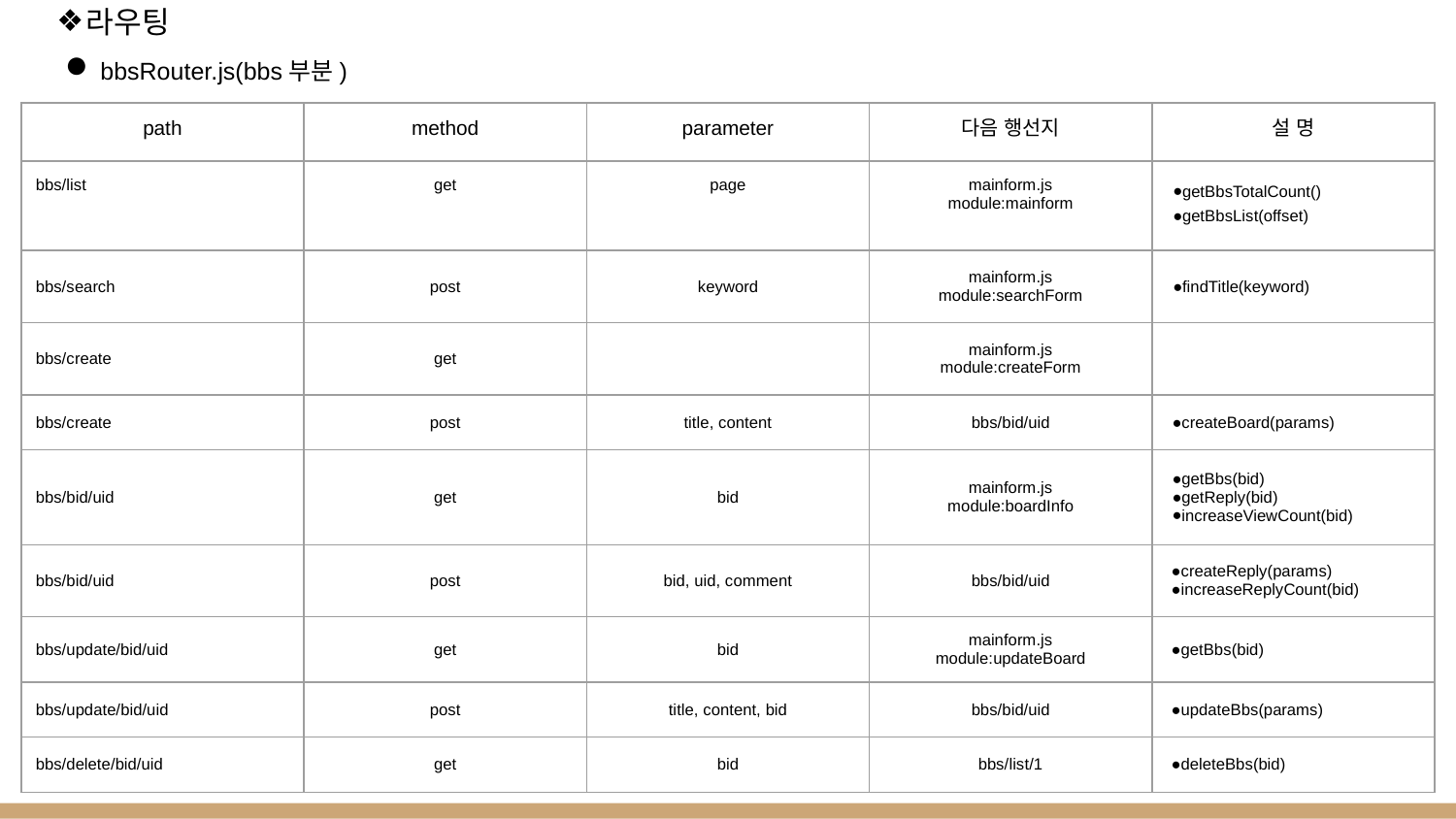

# 라우팅
 bbsRouter.js(bbs부분)
| path | method | parameter | 다음 행선지 | 설 명 |
| --- | --- | --- | --- | --- |
| bbs/list | get | page | mainform.js module:mainform | getBbsTotalCount() getBbsList(offset) |
| bbs/search | post | keyword | mainform.js module:searchForm | findTitle(keyword) |
| bbs/create | get |  | mainform.js module:createForm |  |
| bbs/create | post | title, content | bbs/bid/uid | createBoard(params) |
| bbs/bid/uid | get | bid | mainform.js module:boardInfo | getBbs(bid) getReply(bid) increaseViewCount(bid) |
| bbs/bid/uid | post | bid, uid, comment | bbs/bid/uid | createReply(params) increaseReplyCount(bid) |
| bbs/update/bid/uid | get | bid | mainform.js module:updateBoard | getBbs(bid) |
| bbs/update/bid/uid | post | title, content, bid | bbs/bid/uid | updateBbs(params) |
| bbs/delete/bid/uid | get | bid | bbs/list/1 | deleteBbs(bid) |